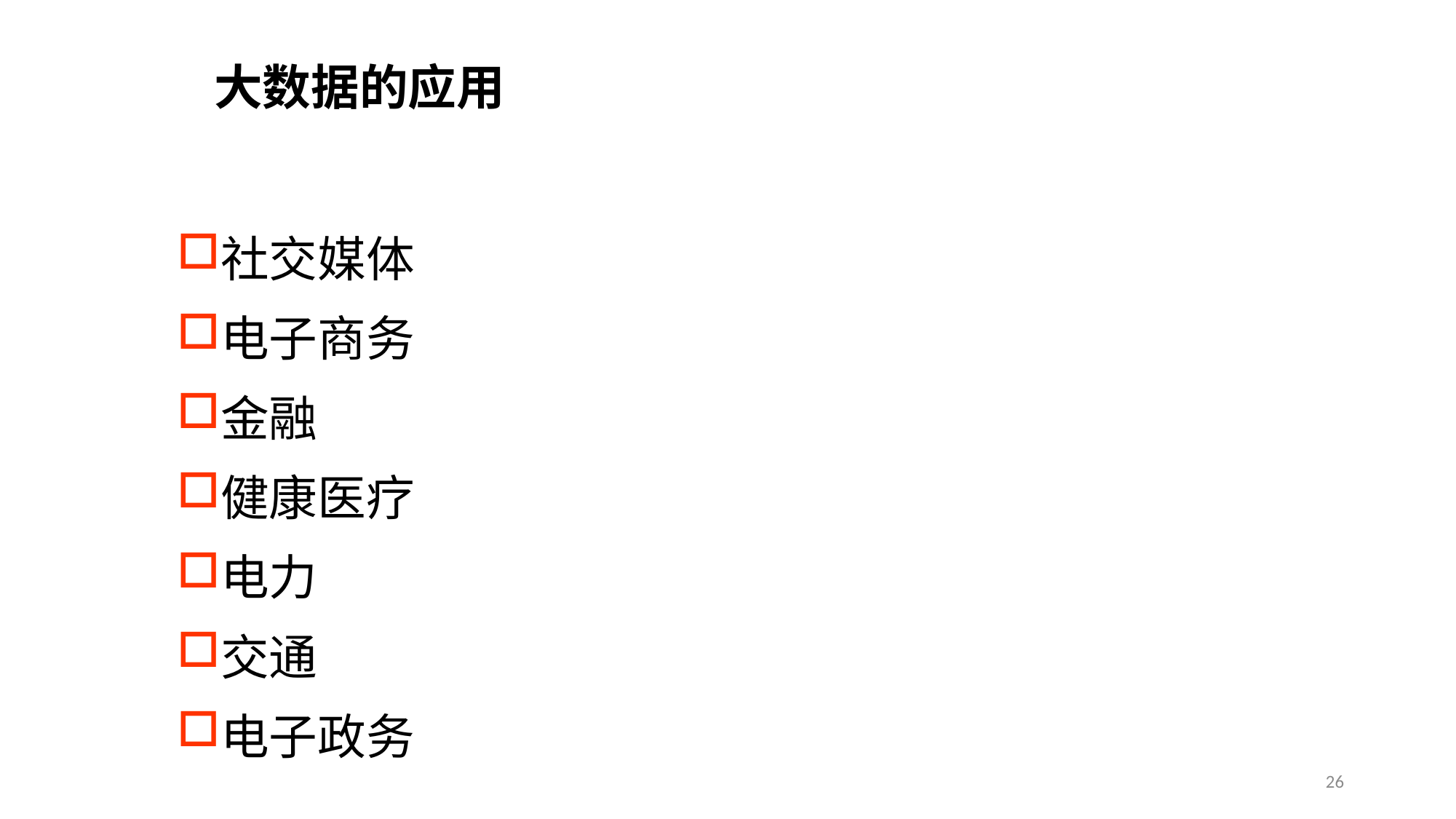

大数据的应用
社交媒体
电子商务
金融
健康医疗
电力
交通
电子政务
26